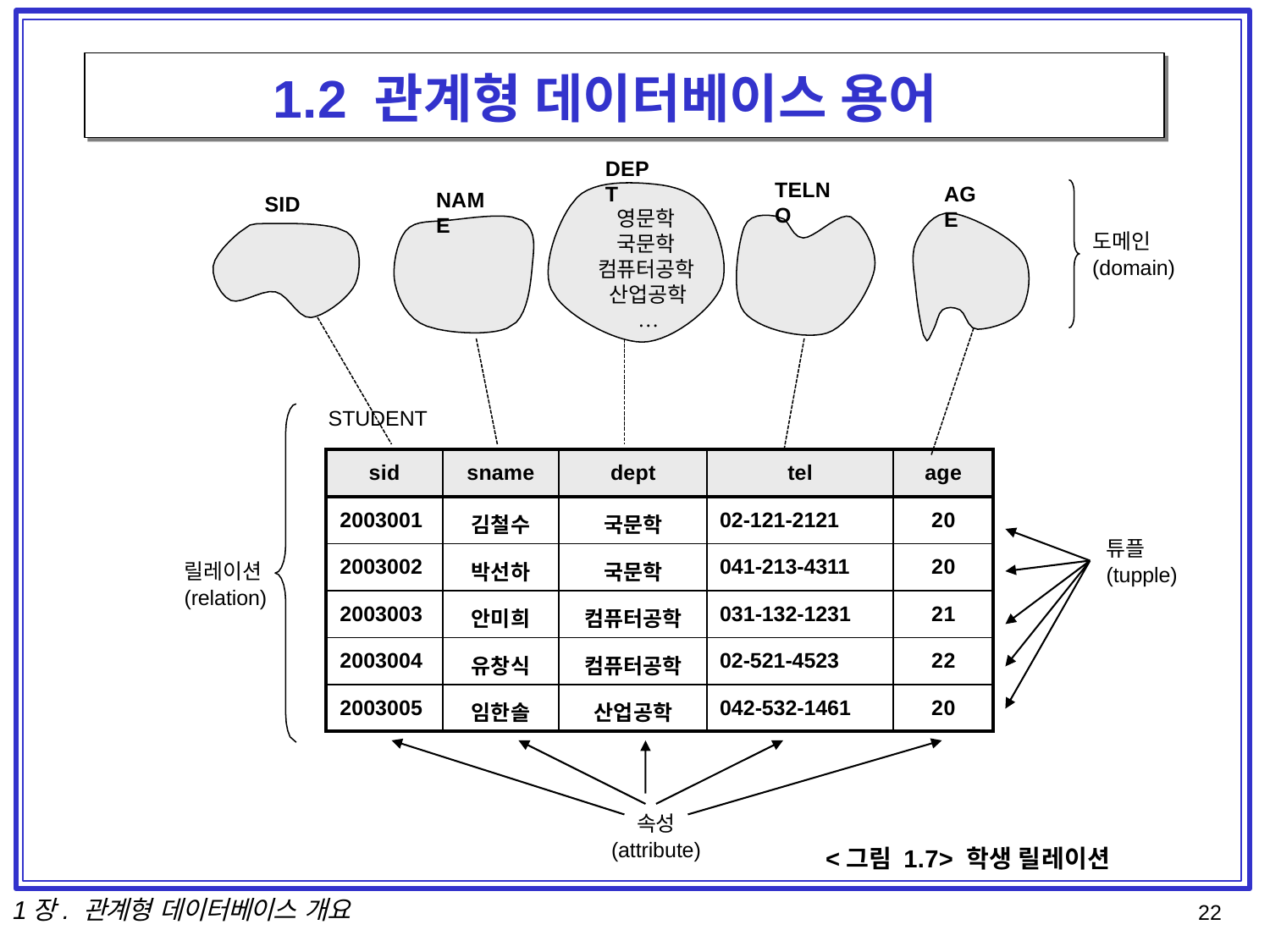

# 1.2 관계형 데이터베이스 용어
DEPT
TELNO
AGE

NAME
SID
영문학  국문학  컴퓨터공학  산업공학
…
도메인
(domain)

| STUDENT |  |  |  |  |
| --- | --- | --- | --- | --- |
| sid | sname | dept | tel | age |
| 2003001 | 김철수 | 국문학 | 02-121-2121 | 20 |
| 2003002 | 박선하 | 국문학 | 041-213-4311 | 20 |
| 2003003 | 안미희 | 컴퓨터공학 | 031-132-1231 | 21 |
| 2003004 | 유창식 | 컴퓨터공학 | 02-521-4523 | 22 |
| 2003005 | 임한솔 | 산업공학 | 042-532-1461 | 20 |

튜플
(tupple)
릴레이션
(relation)
속성
(attribute)
<그림 1.7> 학생 릴레이션
1장. 관계형 데이터베이스 개요
22